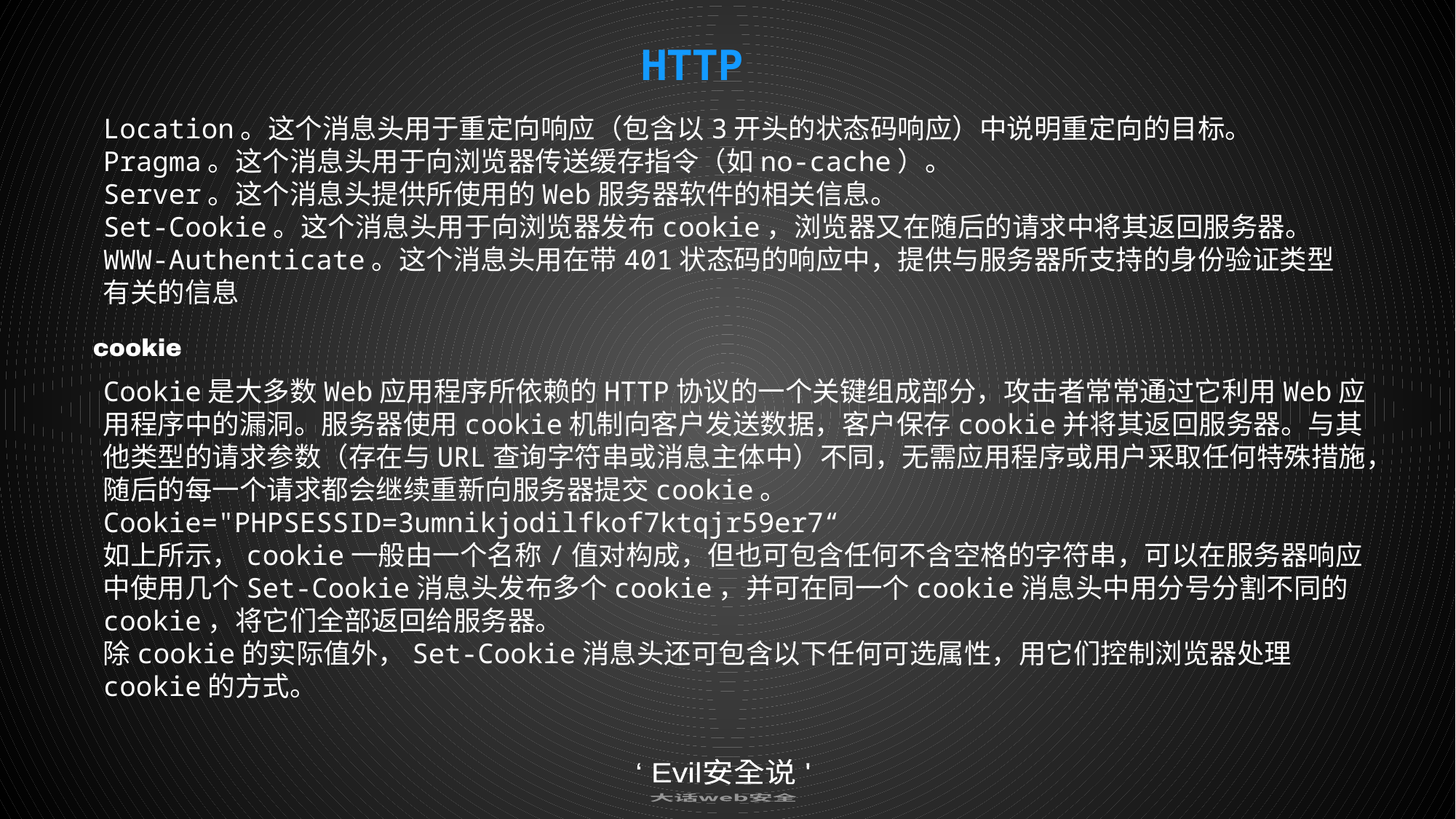

HTTP
Location。这个消息头用于重定向响应（包含以3开头的状态码响应）中说明重定向的目标。
Pragma。这个消息头用于向浏览器传送缓存指令（如no-cache）。
Server。这个消息头提供所使用的Web服务器软件的相关信息。
Set-Cookie。这个消息头用于向浏览器发布cookie，浏览器又在随后的请求中将其返回服务器。
WWW-Authenticate。这个消息头用在带401状态码的响应中，提供与服务器所支持的身份验证类型有关的信息

cookie
Cookie是大多数Web应用程序所依赖的HTTP协议的一个关键组成部分，攻击者常常通过它利用Web应用程序中的漏洞。服务器使用cookie机制向客户发送数据，客户保存cookie并将其返回服务器。与其他类型的请求参数（存在与URL查询字符串或消息主体中）不同，无需应用程序或用户采取任何特殊措施，随后的每一个请求都会继续重新向服务器提交cookie。
Cookie="PHPSESSID=3umnikjodilfkof7ktqjr59er7“
如上所示，cookie一般由一个名称/值对构成，但也可包含任何不含空格的字符串，可以在服务器响应中使用几个Set-Cookie消息头发布多个cookie，并可在同一个cookie消息头中用分号分割不同的cookie，将它们全部返回给服务器。
除cookie的实际值外，Set-Cookie消息头还可包含以下任何可选属性，用它们控制浏览器处理cookie的方式。

‘ Evil安全说 '
大话web安全